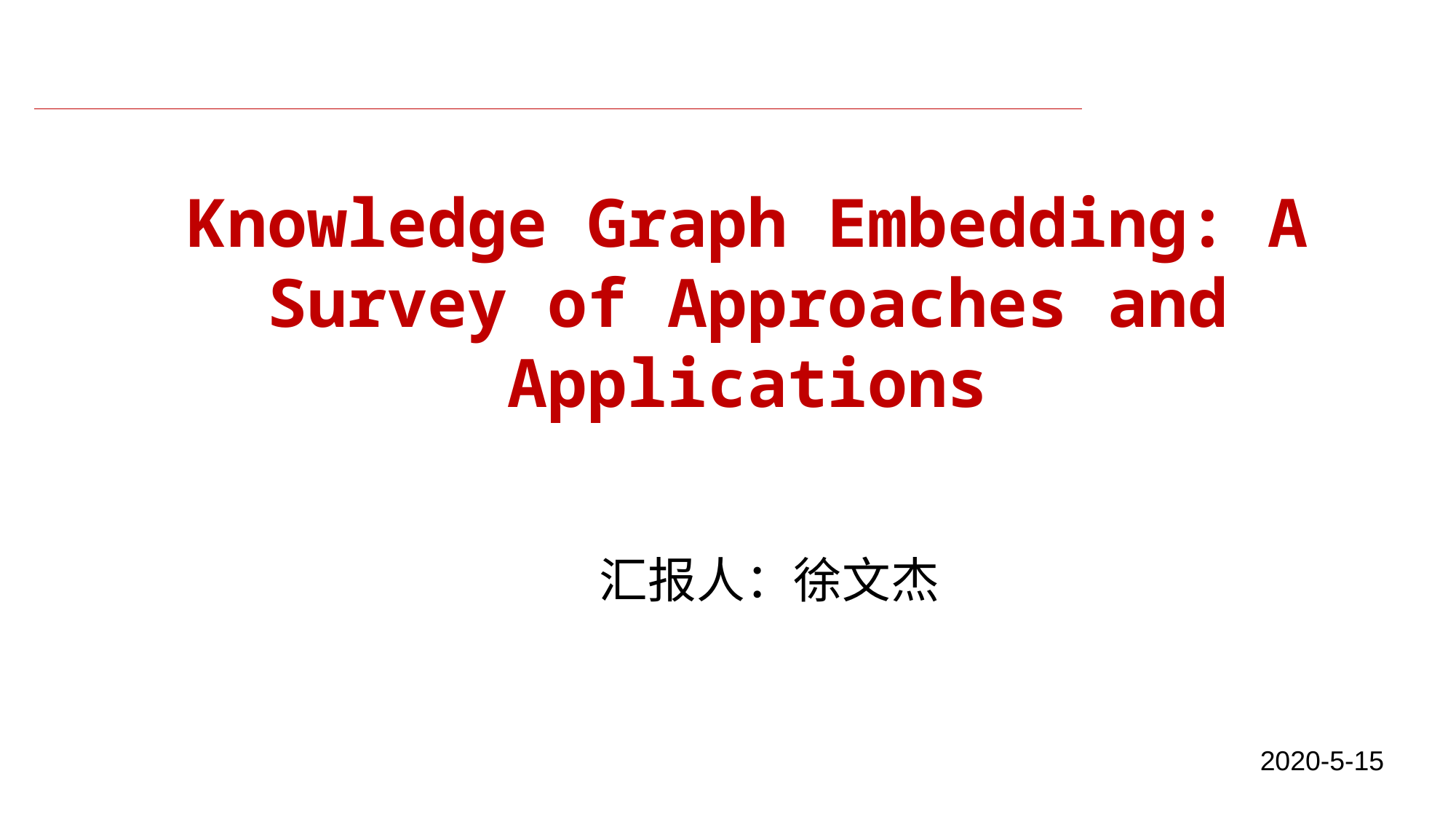

Knowledge Graph Embedding: A Survey of Approaches and Applications

 汇报人：徐文杰
2020-5-15